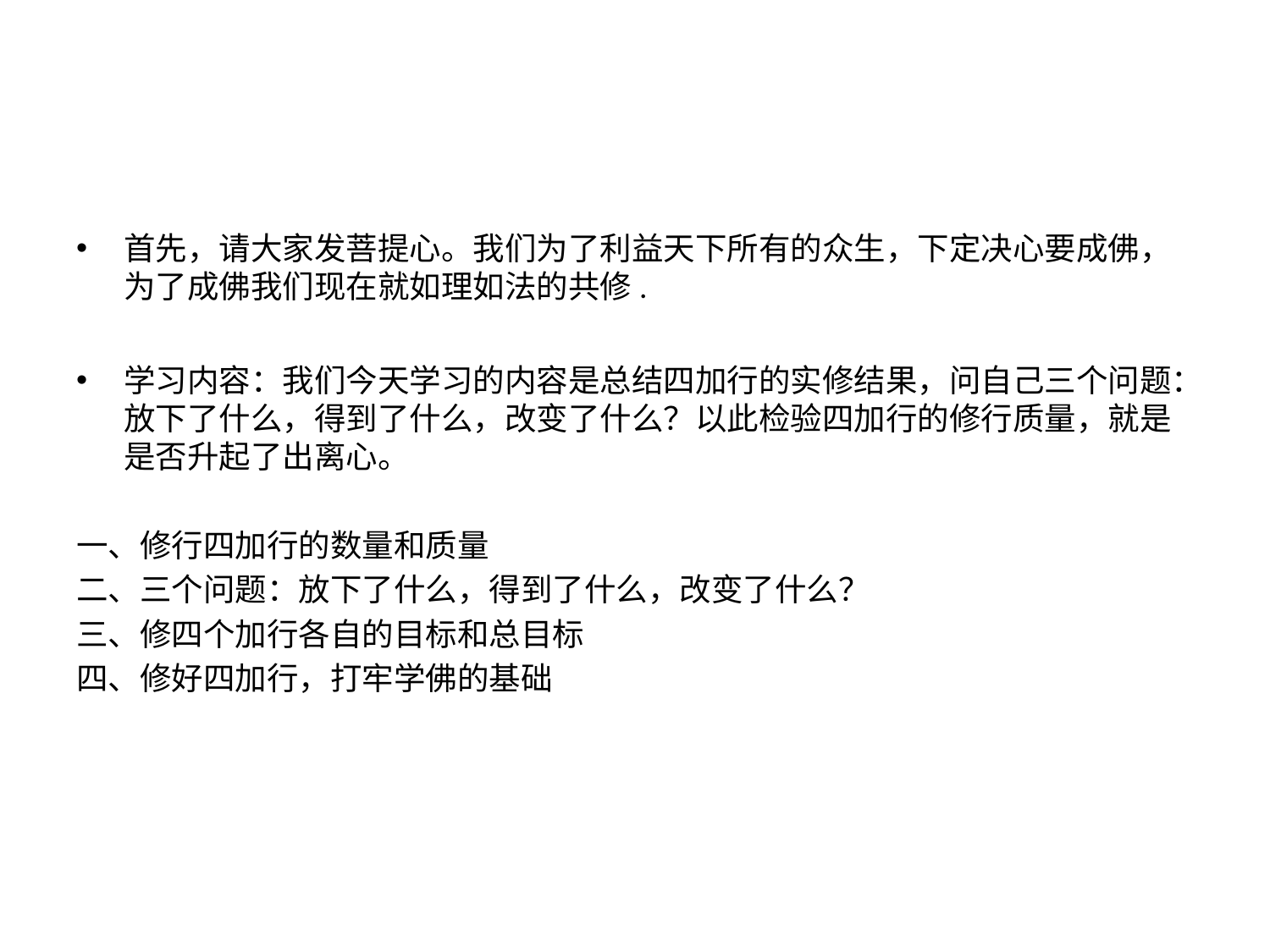

#
首先，请大家发菩提心。我们为了利益天下所有的众生，下定决心要成佛，为了成佛我们现在就如理如法的共修.

学习内容：我们今天学习的内容是总结四加行的实修结果，问自己三个问题：放下了什么，得到了什么，改变了什么？以此检验四加行的修行质量，就是是否升起了出离心。

一、修行四加行的数量和质量
二、三个问题：放下了什么，得到了什么，改变了什么？
三、修四个加行各自的目标和总目标
四、修好四加行，打牢学佛的基础